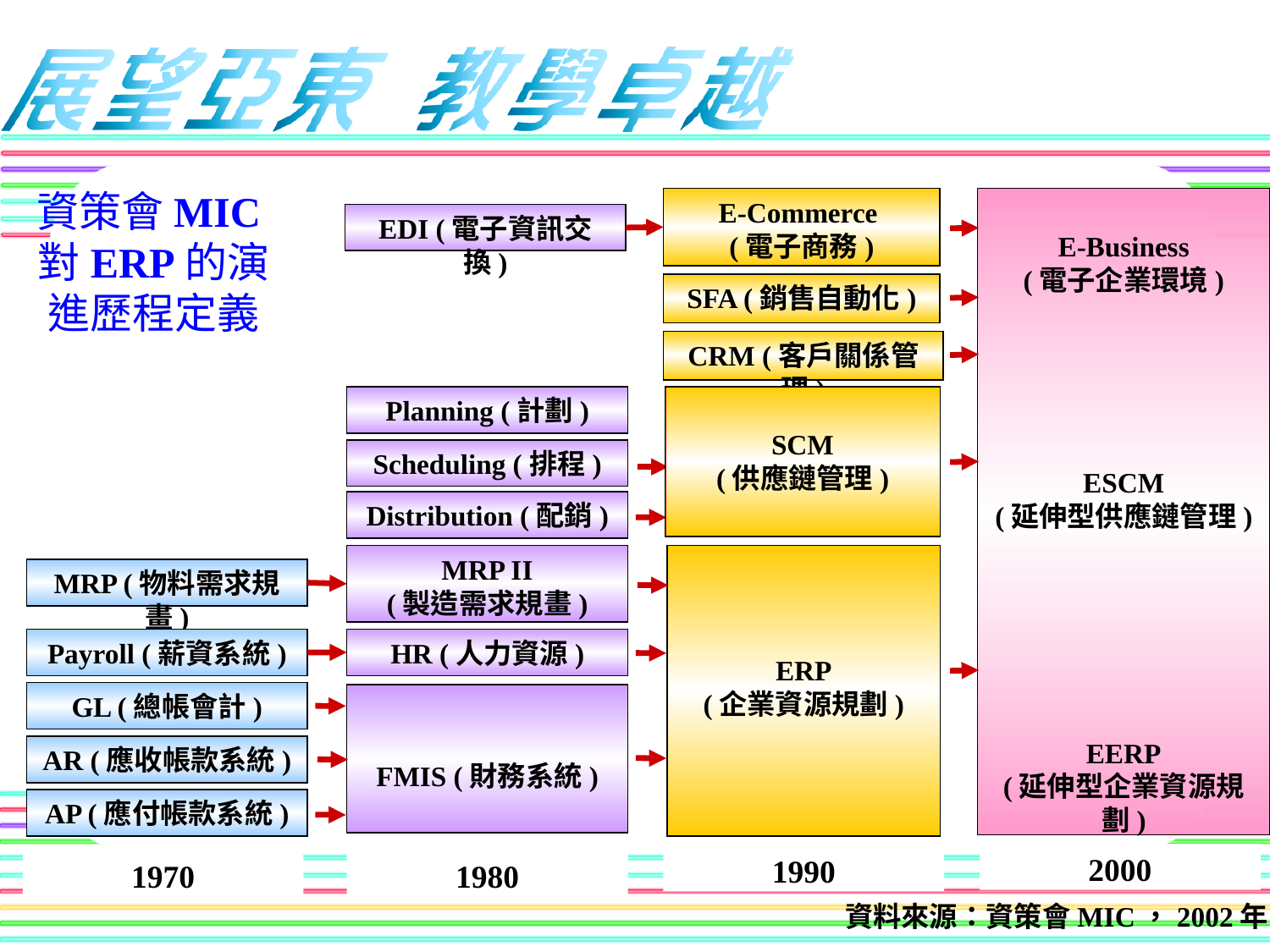

資策會MIC對ERP的演進歷程定義
E-Commerce
(電子商務)

E-Business
(電子企業環境)

ESCM
(延伸型供應鏈管理)

EERP
(延伸型企業資源規劃)
EDI (電子資訊交換)
SFA (銷售自動化)
CRM (客戶關係管理)

SCM
(供應鏈管理)
Planning (計劃)
Scheduling (排程)

Distribution (配銷)

MRP II
(製造需求規畫)

ERP
(企業資源規劃)
MRP (物料需求規畫)

HR (人力資源)
Payroll (薪資系統)

GL (總帳會計)

FMIS (財務系統)

AR (應收帳款系統)

AP (應付帳款系統)

2000
1990
1970
1980
資料來源：資策會MIC，2002年